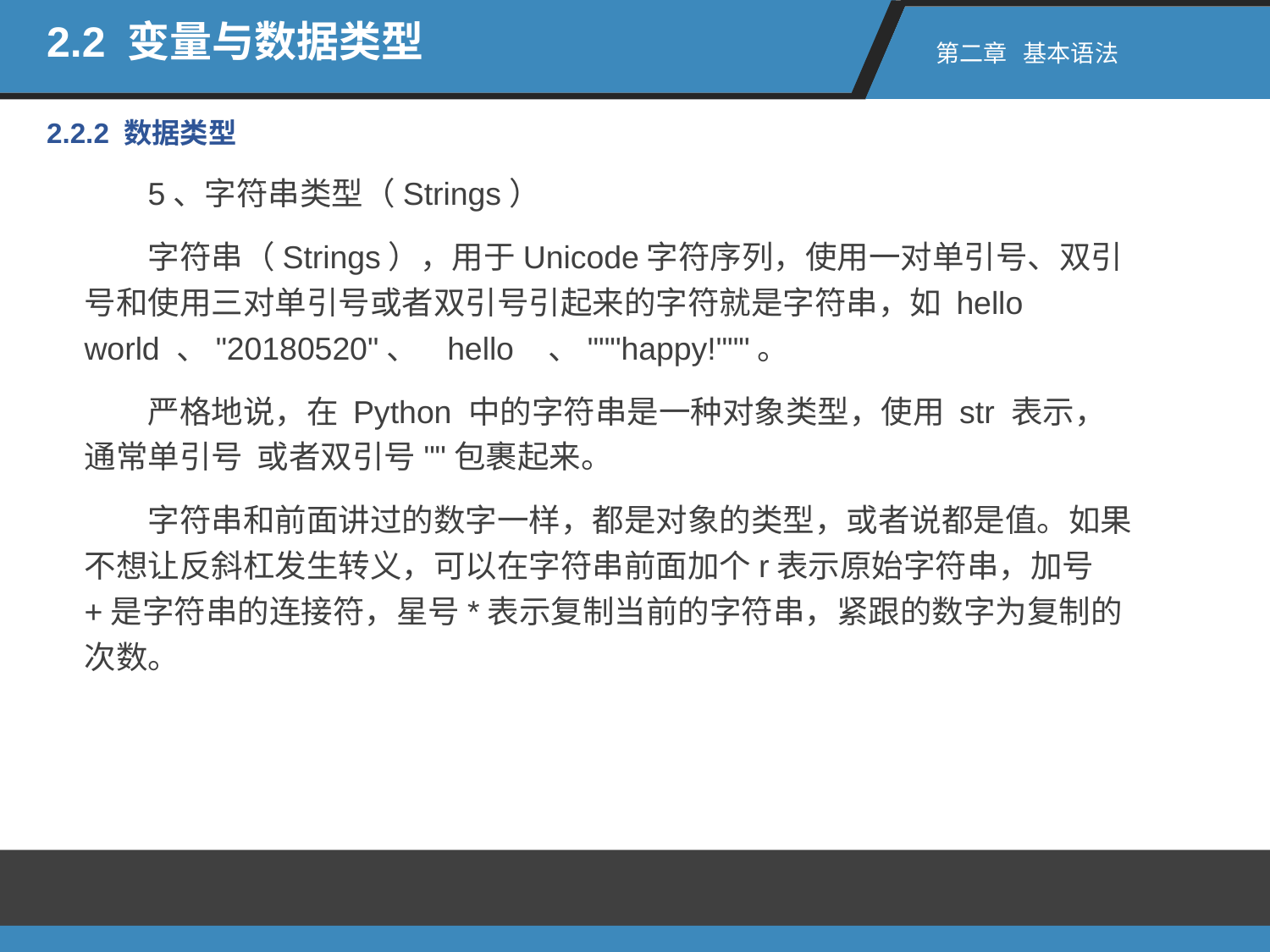

2.2 变量与数据类型
第二章   基本语法
2.2.2 数据类型
5、字符串类型（Strings）
字符串（Strings），用于Unicode字符序列，使用一对单引号、双引号和使用三对单引号或者双引号引起来的字符就是字符串，如 hello world 、"20180520"、   hello   、"""happy!"""。
严格地说，在 Python 中的字符串是一种对象类型，使用 str 表示，通常单引号  或者双引号""包裹起来。
字符串和前面讲过的数字一样，都是对象的类型，或者说都是值。如果不想让反斜杠发生转义，可以在字符串前面加个r表示原始字符串，加号+是字符串的连接符，星号*表示复制当前的字符串，紧跟的数字为复制的次数。